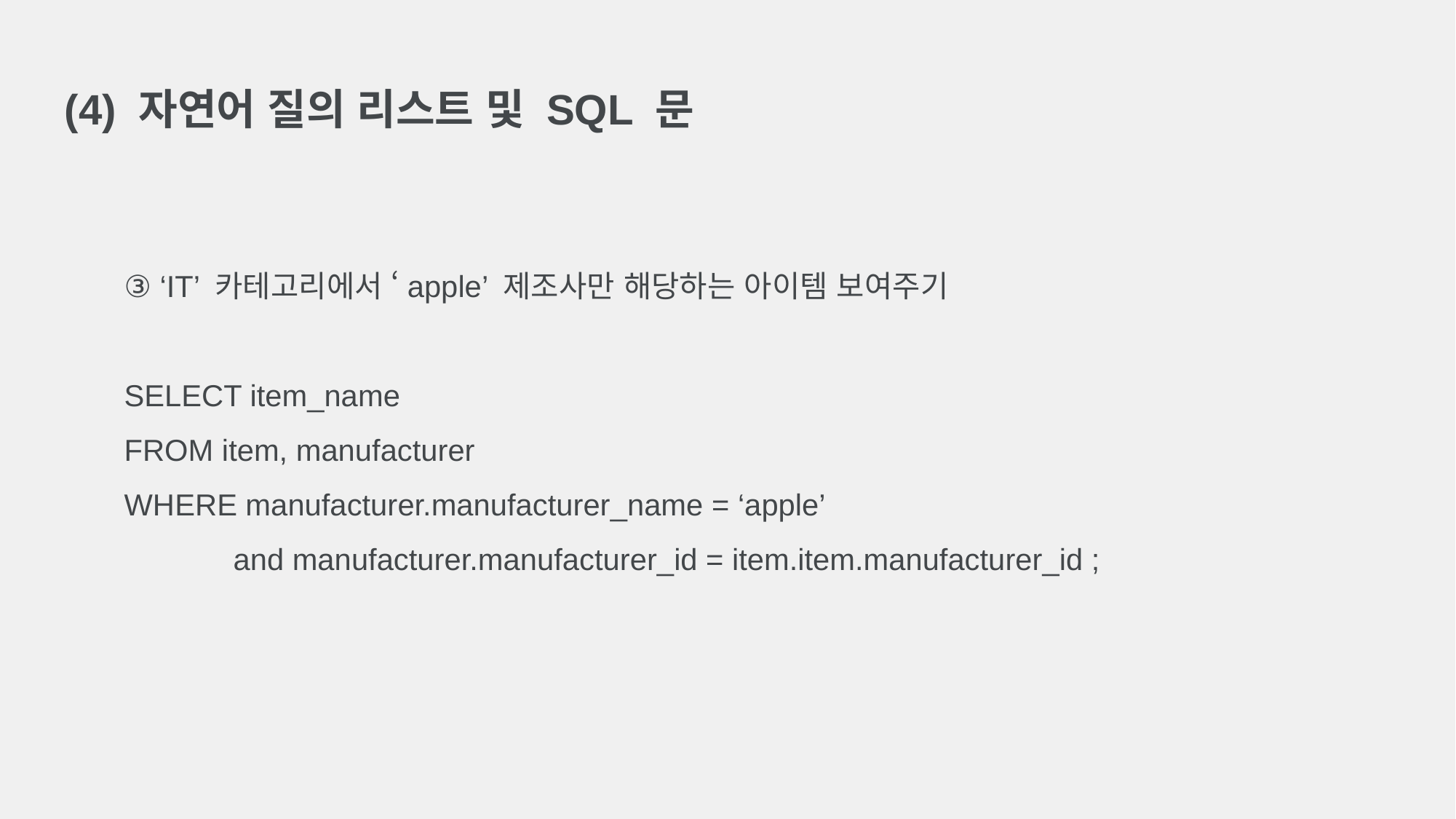

(4) 자연어 질의 리스트 및 SQL 문
③ ‘IT’ 카테고리에서 ‘apple’ 제조사만 해당하는 아이템 보여주기

SELECT item_name
FROM item, manufacturer
WHERE manufacturer.manufacturer_name = ‘apple’
	and manufacturer.manufacturer_id = item.item.manufacturer_id ;